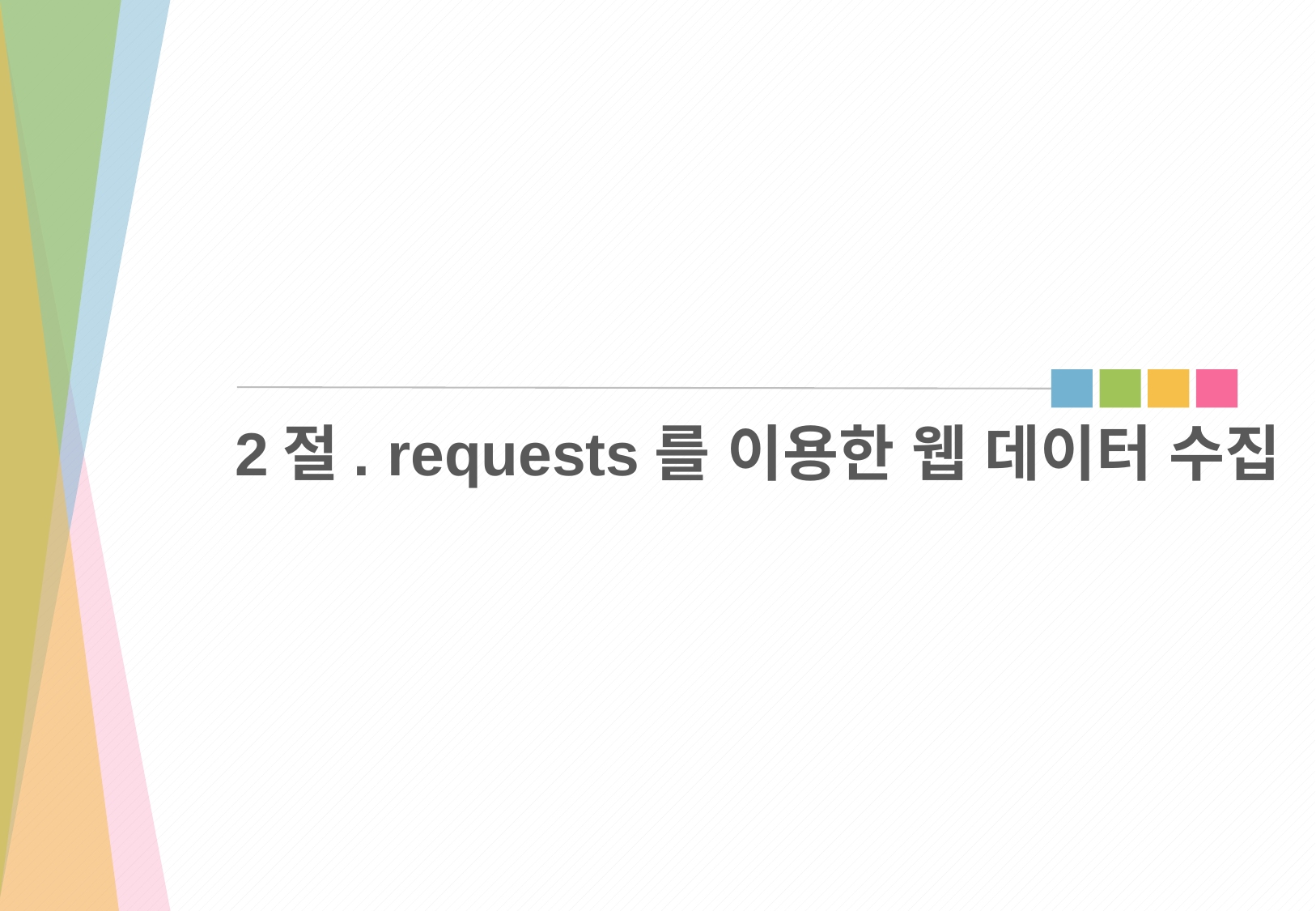

# 2절. requests를 이용한 웹 데이터 수집